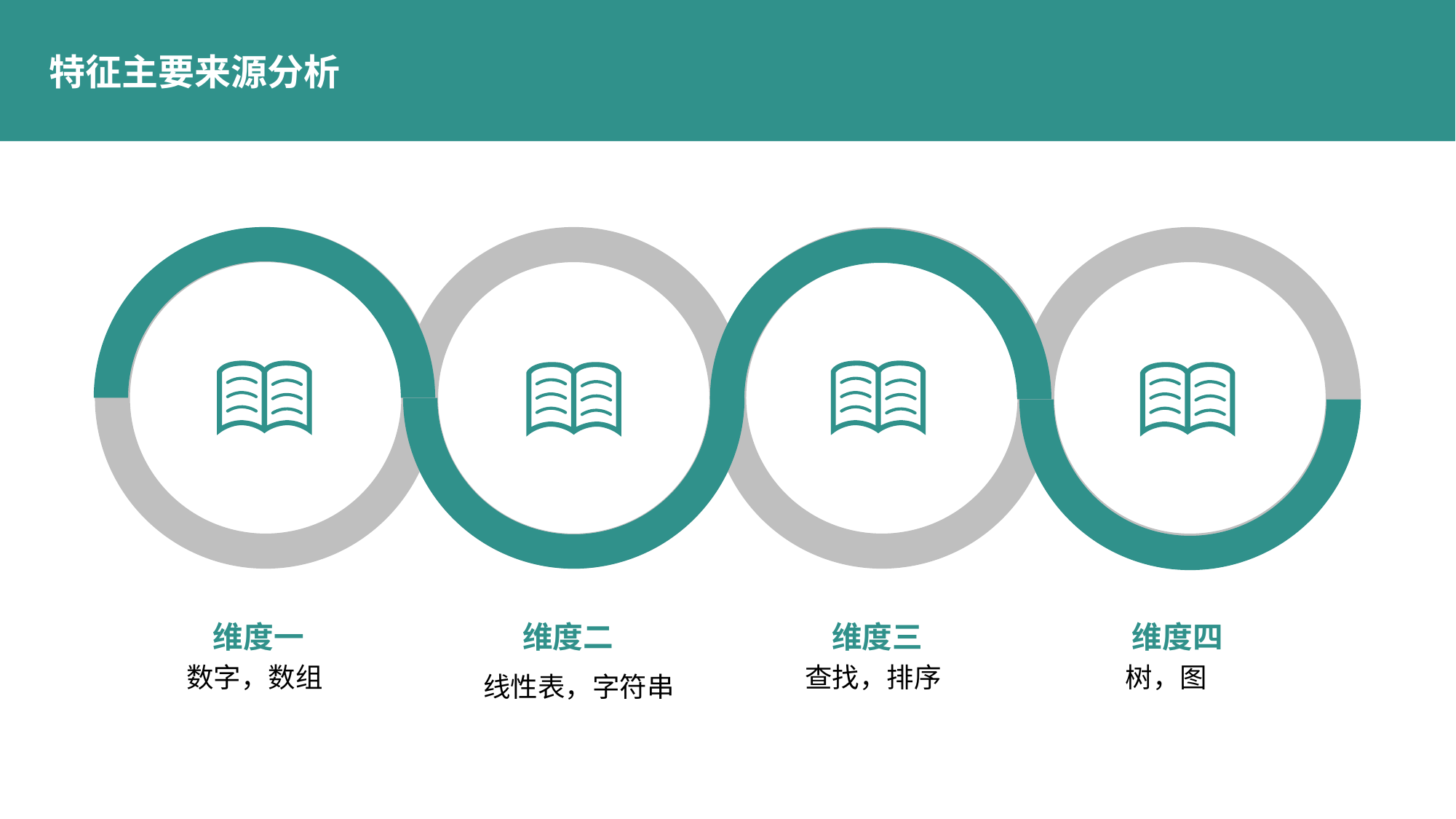

特征主要来源分析

         维度一
         维度二
         维度三
        维度四
       数字，数组
     线性表，字符串

       查找，排序
         树，图